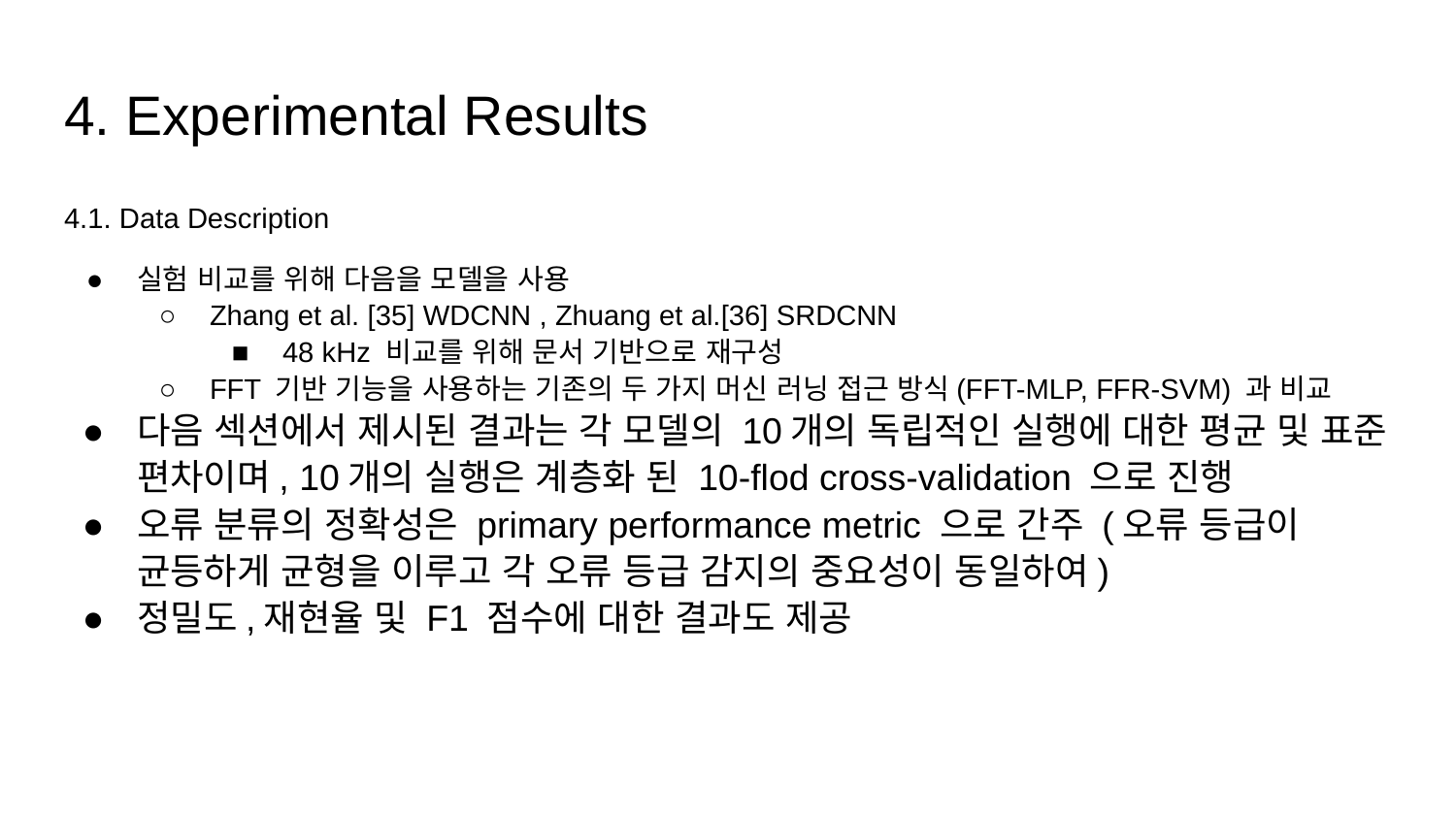

# 4. Experimental Results
4.1. Data Description
실험 비교를 위해 다음을 모델을 사용
Zhang et al. [35] WDCNN , Zhuang et al.[36] SRDCNN
48 kHz 비교를 위해 문서 기반으로 재구성
FFT 기반 기능을 사용하는 기존의 두 가지 머신 러닝 접근 방식(FFT-MLP, FFR-SVM) 과 비교
다음 섹션에서 제시된 결과는 각 모델의 10개의 독립적인 실행에 대한 평균 및 표준 편차이며, 10개의 실행은 계층화 된 10-flod cross-validation 으로 진행
오류 분류의 정확성은 primary performance metric 으로 간주 (오류 등급이 균등하게 균형을 이루고 각 오류 등급 감지의 중요성이 동일하여)
정밀도,재현율 및 F1 점수에 대한 결과도 제공